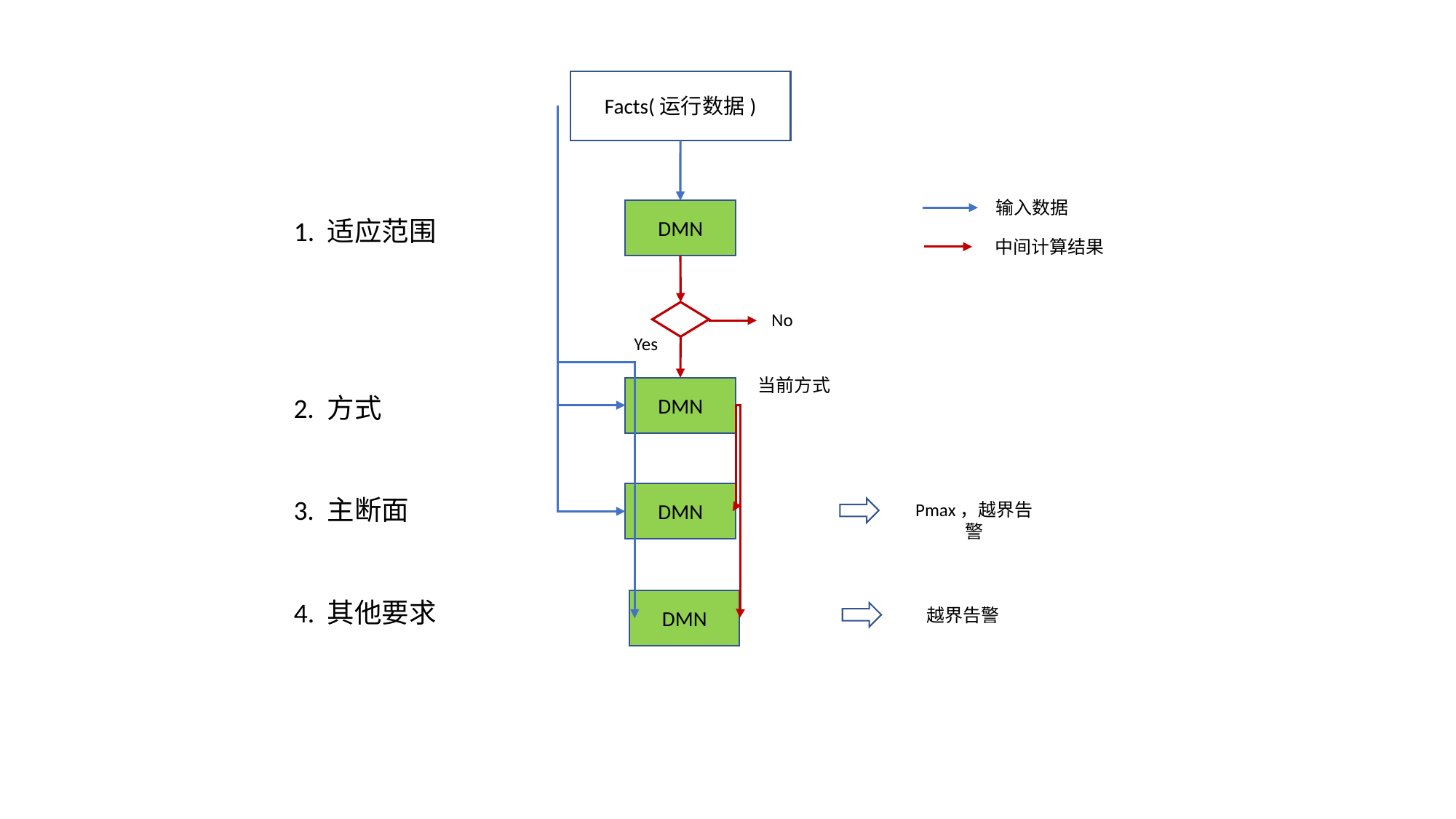

Facts(运行数据)
输入数据

DMN
1. 适应范围
中间计算结果

No
Yes
当前方式

DMN
2. 方式

DMN
3. 主断面
Pmax，越界告警

4. 其他要求

DMN
越界告警